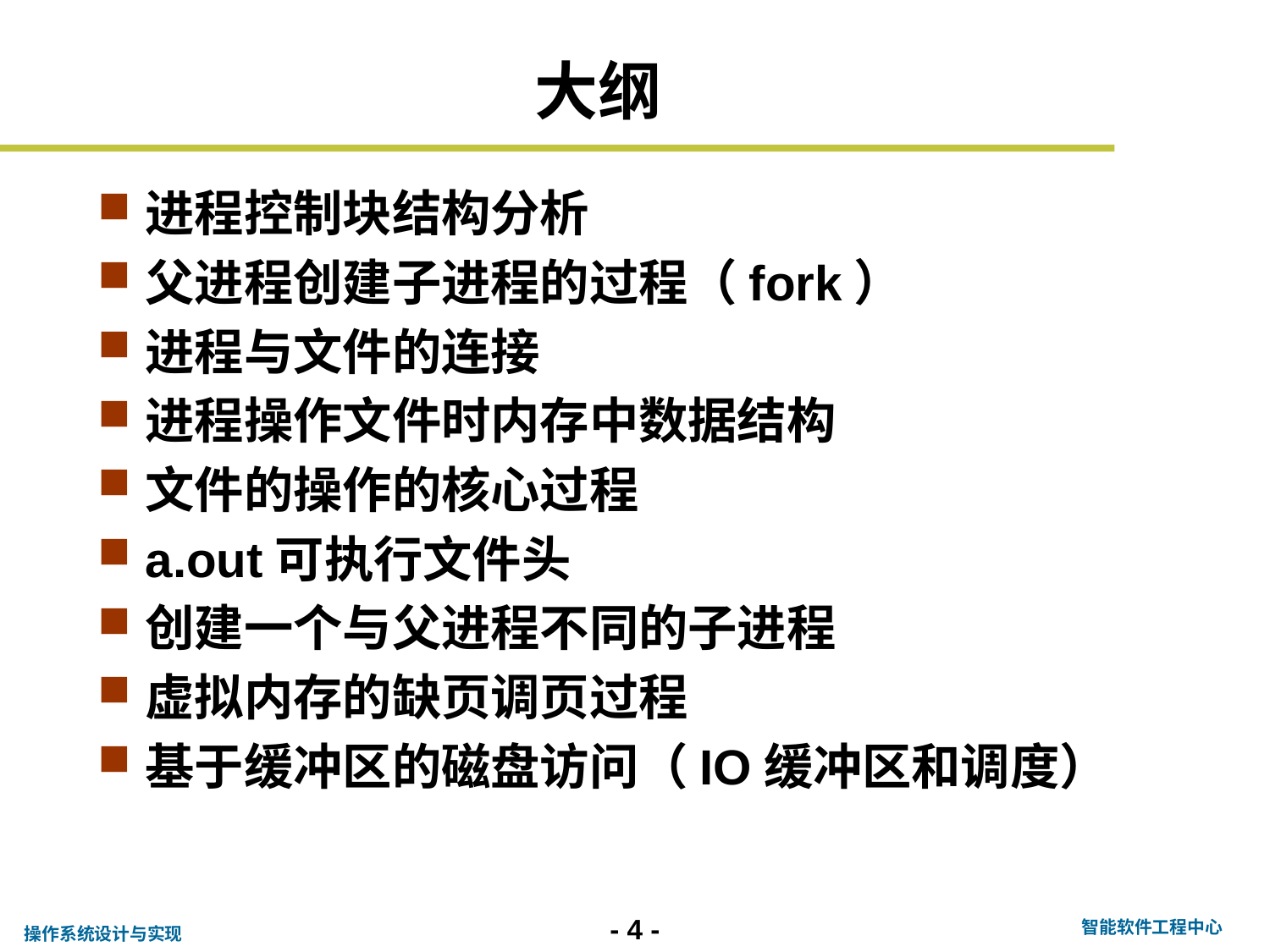

# 大纲
进程控制块结构分析
父进程创建子进程的过程（fork）
进程与文件的连接
进程操作文件时内存中数据结构
文件的操作的核心过程
a.out可执行文件头
创建一个与父进程不同的子进程
虚拟内存的缺页调页过程
基于缓冲区的磁盘访问（IO缓冲区和调度）